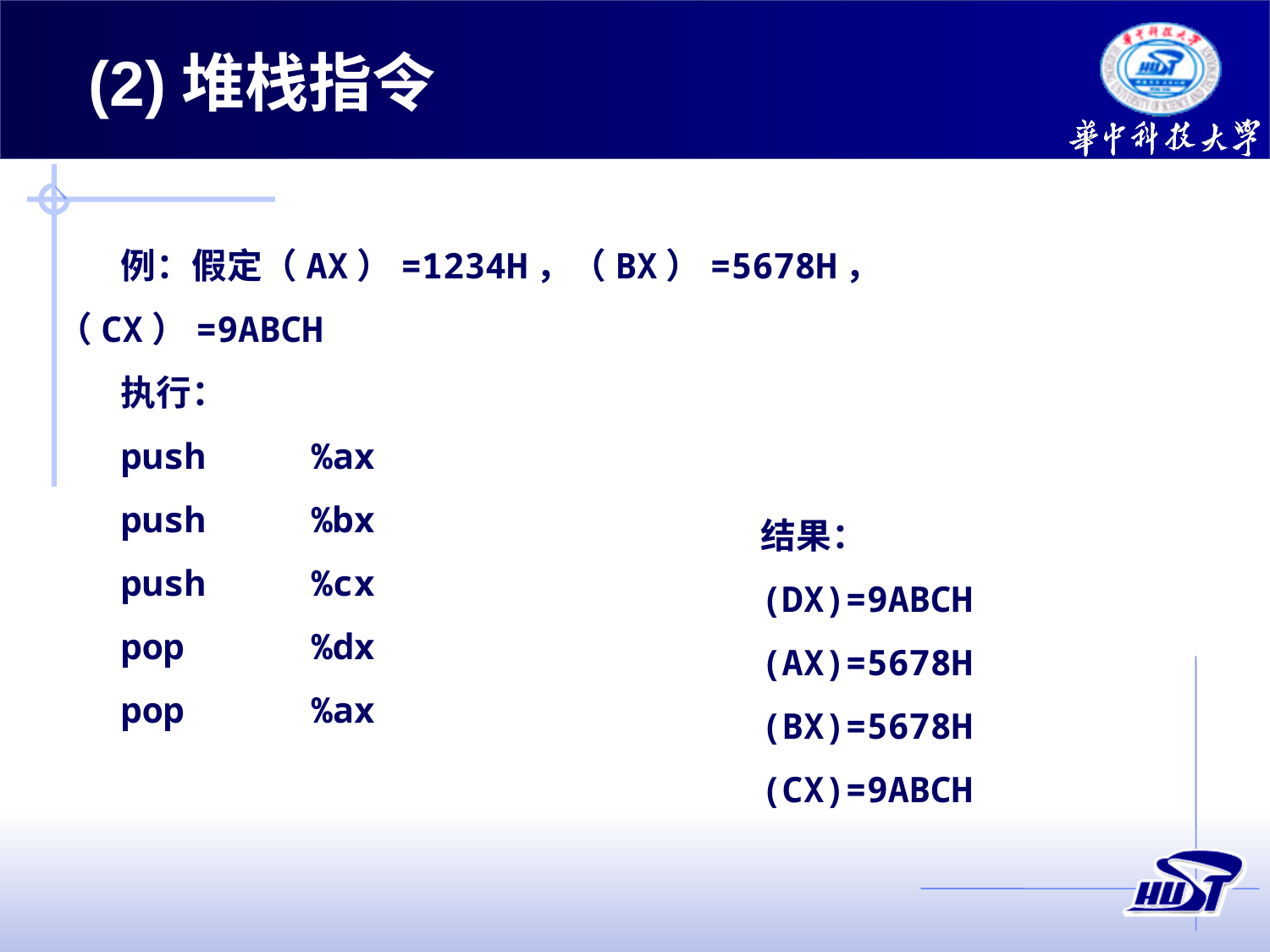

(2)堆栈指令
例：假定（AX）=1234H，（BX）=5678H，（CX）=9ABCH
执行：
push	%ax
push	%bx
push	%cx
pop	%dx
pop	%ax

结果：
(DX)=9ABCH
(AX)=5678H
(BX)=5678H
(CX)=9ABCH